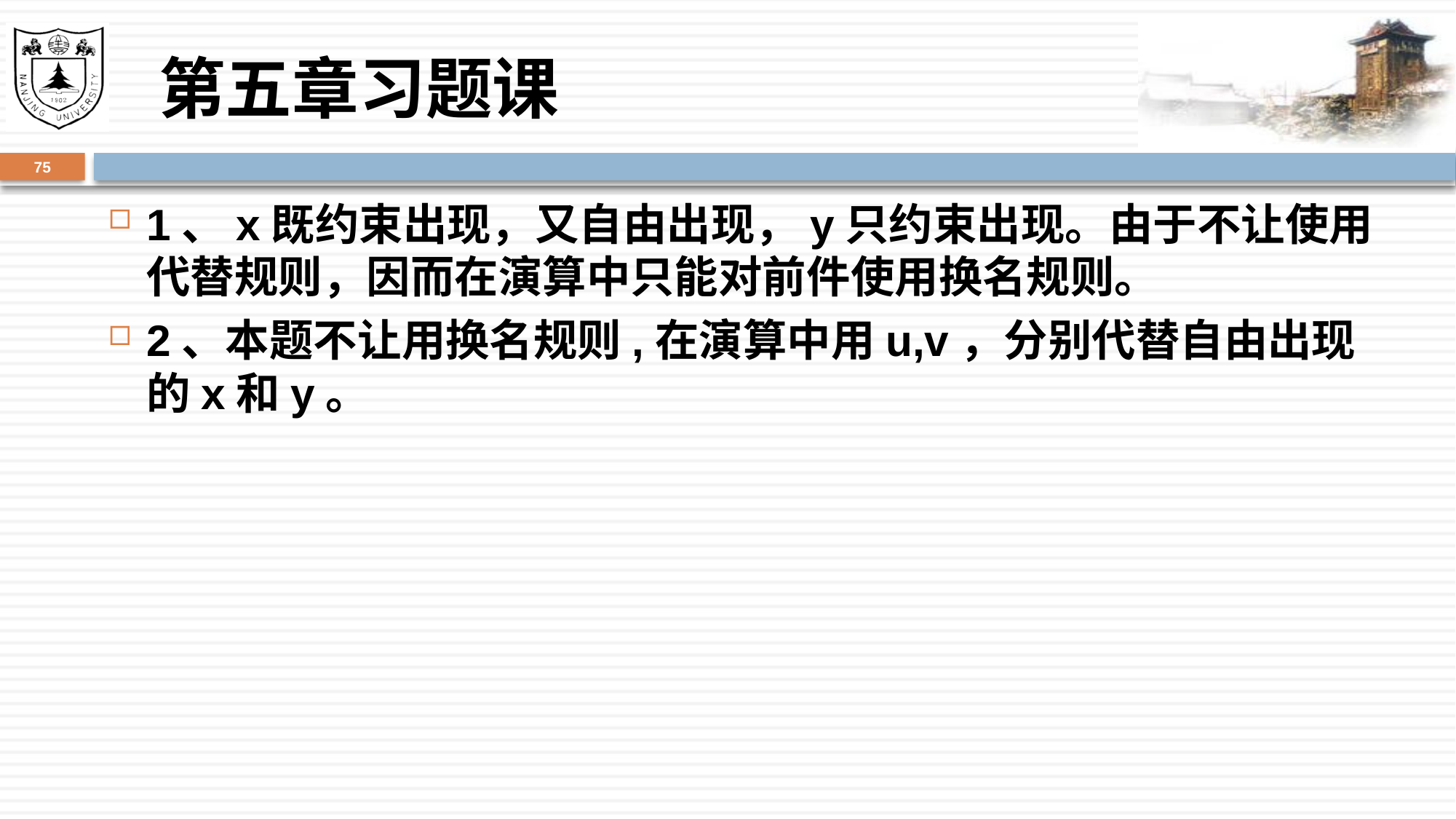

# 第五章习题课
75
1、x既约束出现，又自由出现，y只约束出现。由于不让使用代替规则，因而在演算中只能对前件使用换名规则。
2、本题不让用换名规则,在演算中用u,v，分别代替自由出现的x和y。